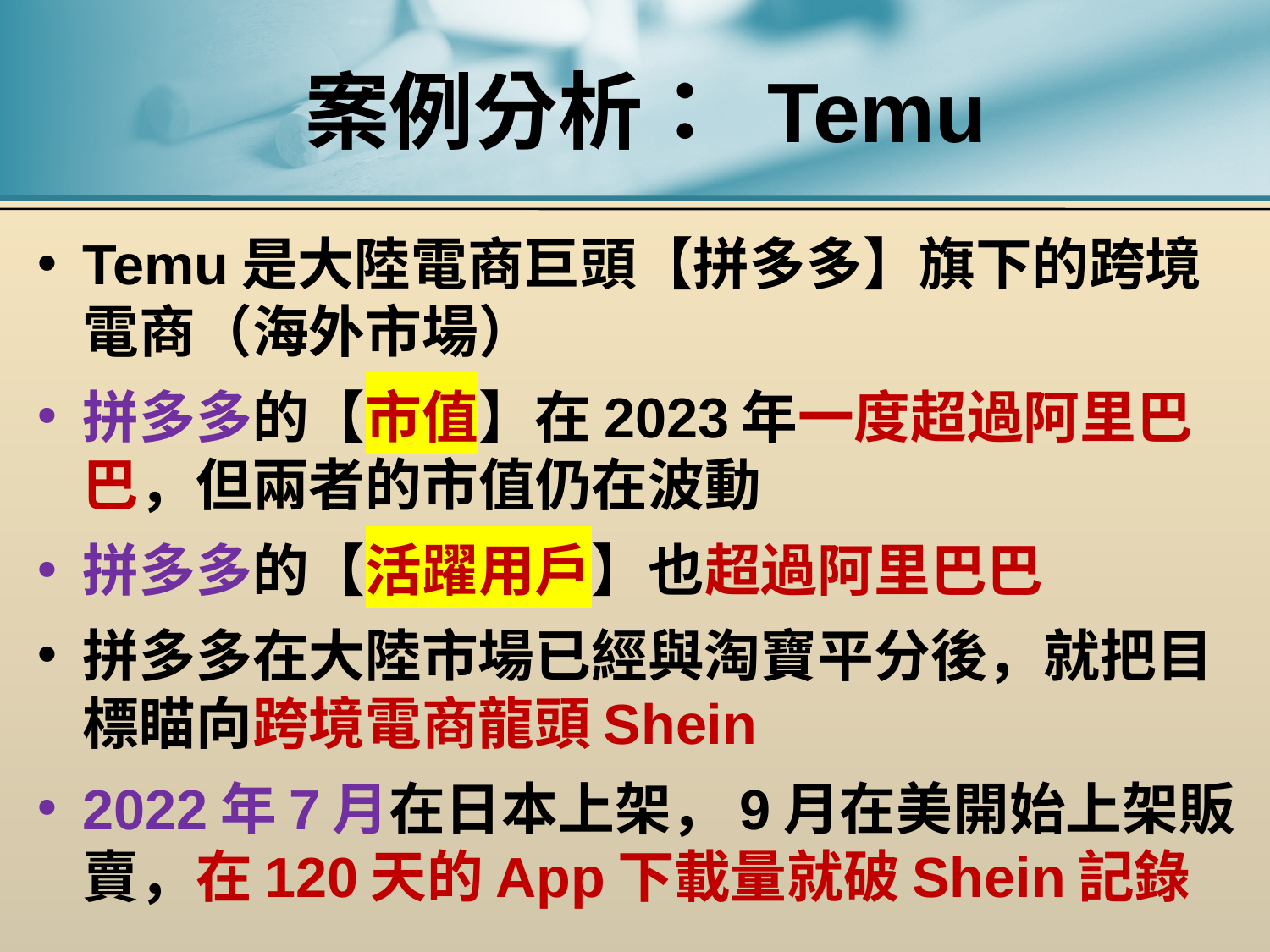

# 案例分析： Temu
Temu是大陸電商巨頭【拼多多】旗下的跨境電商（海外市場）
拼多多的【市值】在2023年一度超過阿里巴巴，但兩者的市值仍在波動
拼多多的【活躍用戶】也超過阿里巴巴
拼多多在大陸市場已經與淘寶平分後，就把目標瞄向跨境電商龍頭Shein
2022年7月在日本上架，9月在美開始上架販賣，在120天的App下載量就破Shein記錄